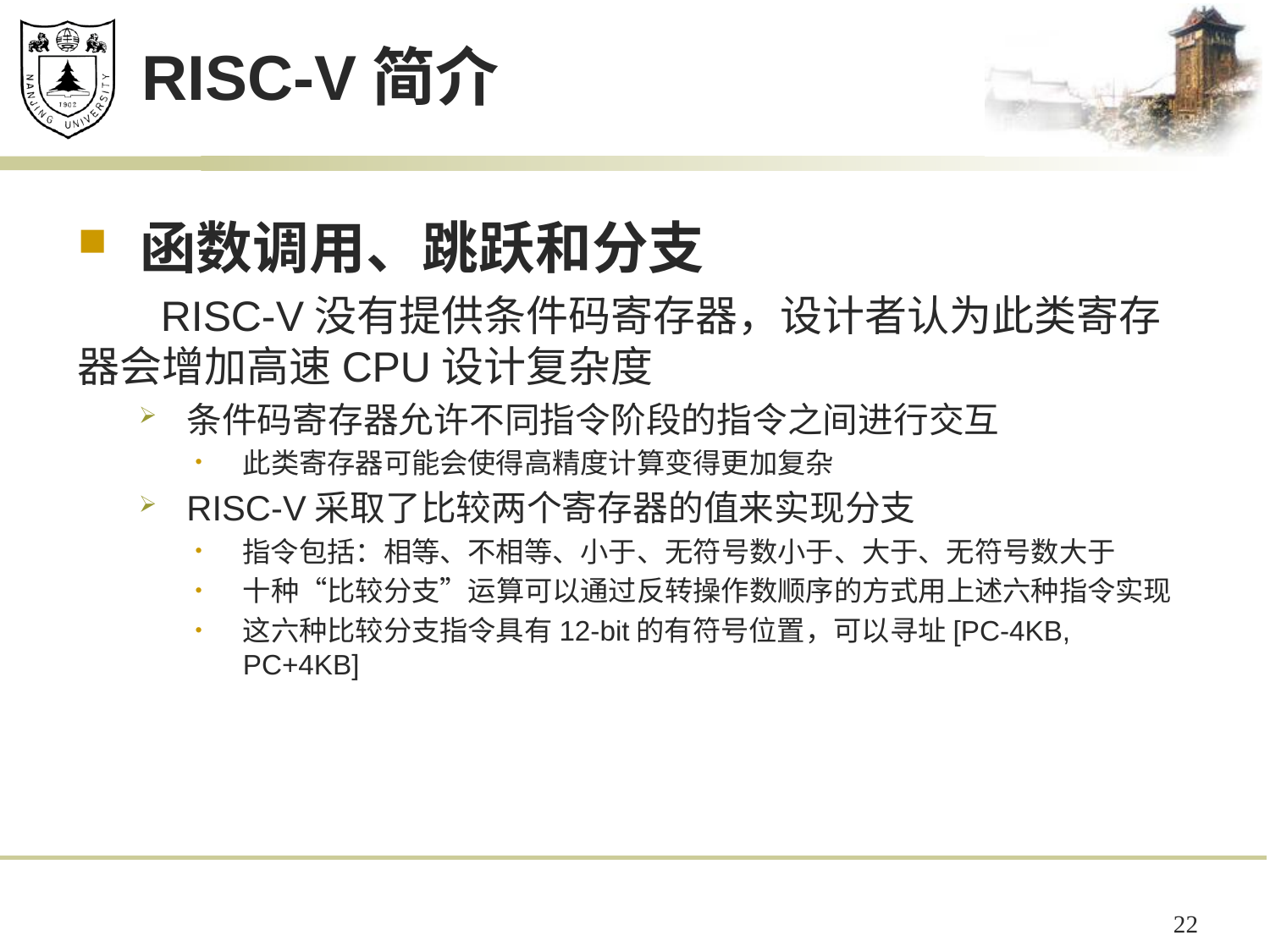

# RISC-V简介
函数调用、跳跃和分支
       RISC-V没有提供条件码寄存器，设计者认为此类寄存器会增加高速CPU设计复杂度
条件码寄存器允许不同指令阶段的指令之间进行交互
此类寄存器可能会使得高精度计算变得更加复杂
RISC-V采取了比较两个寄存器的值来实现分支
指令包括：相等、不相等、小于、无符号数小于、大于、无符号数大于
十种“比较分支”运算可以通过反转操作数顺序的方式用上述六种指令实现
这六种比较分支指令具有12-bit的有符号位置，可以寻址[PC-4KB, PC+4KB]